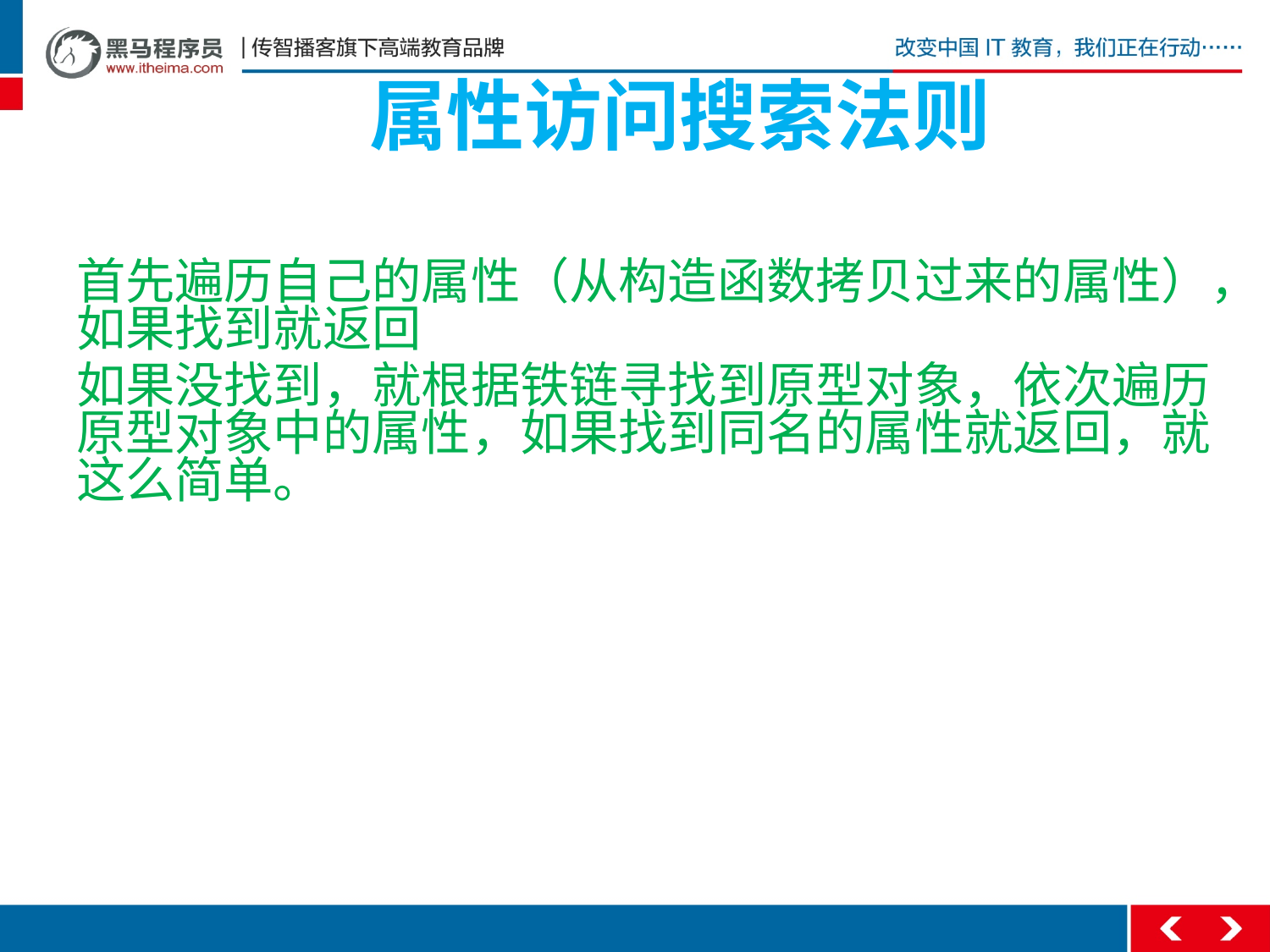

# 属性访问搜索法则

首先遍历自己的属性（从构造函数拷贝过来的属性），如果找到就返回
如果没找到，就根据铁链寻找到原型对象，依次遍历原型对象中的属性，如果找到同名的属性就返回，就这么简单。